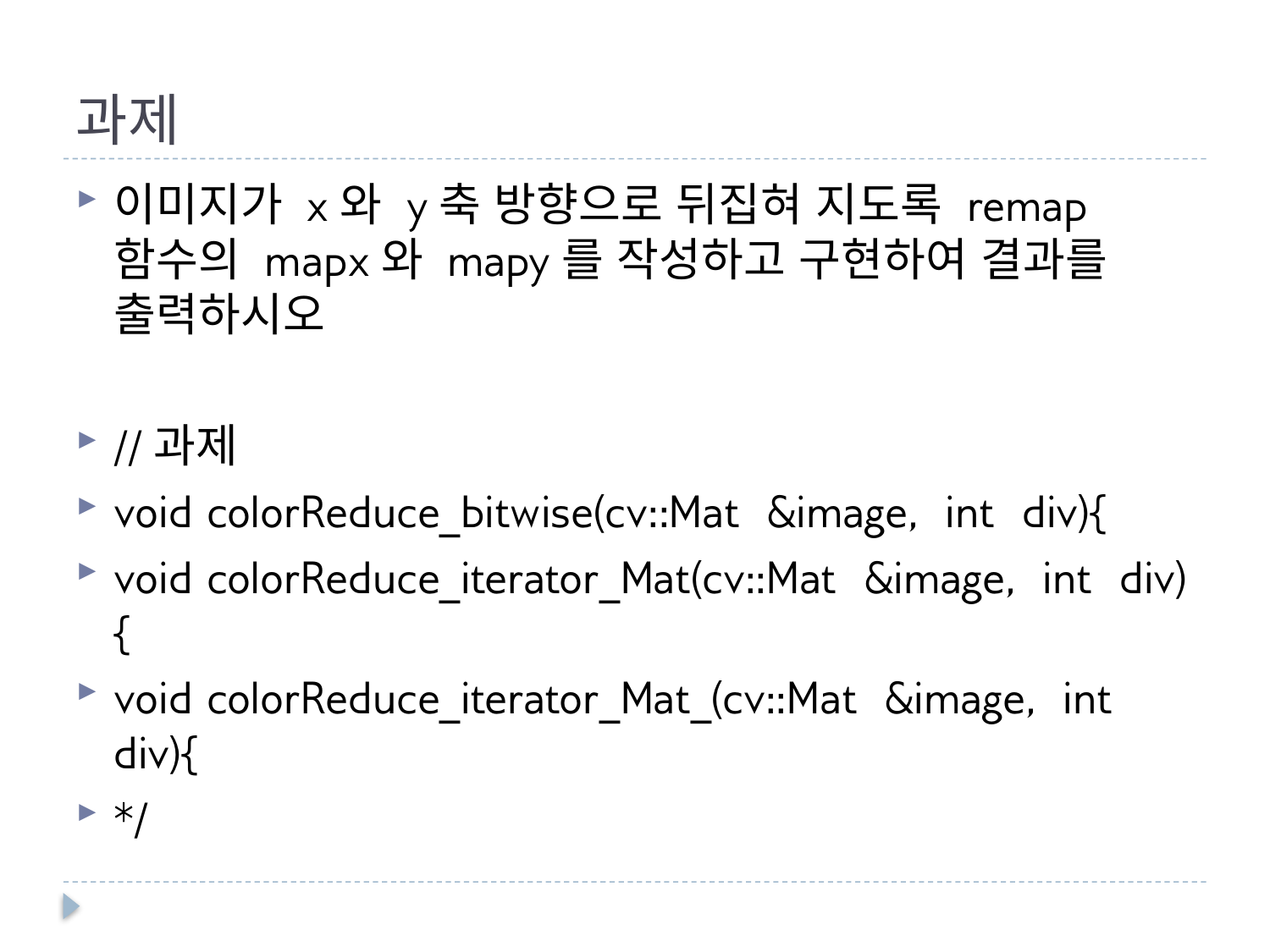

# 과제
이미지가 x와 y축 방향으로 뒤집혀 지도록 remap 함수의 mapx와 mapy를 작성하고 구현하여 결과를 출력하시오

//과제
void colorReduce_bitwise(cv::Mat  &image,  int  div){
void colorReduce_iterator_Mat(cv::Mat  &image,  int  div){
void colorReduce_iterator_Mat_(cv::Mat  &image,  int  div){
*/